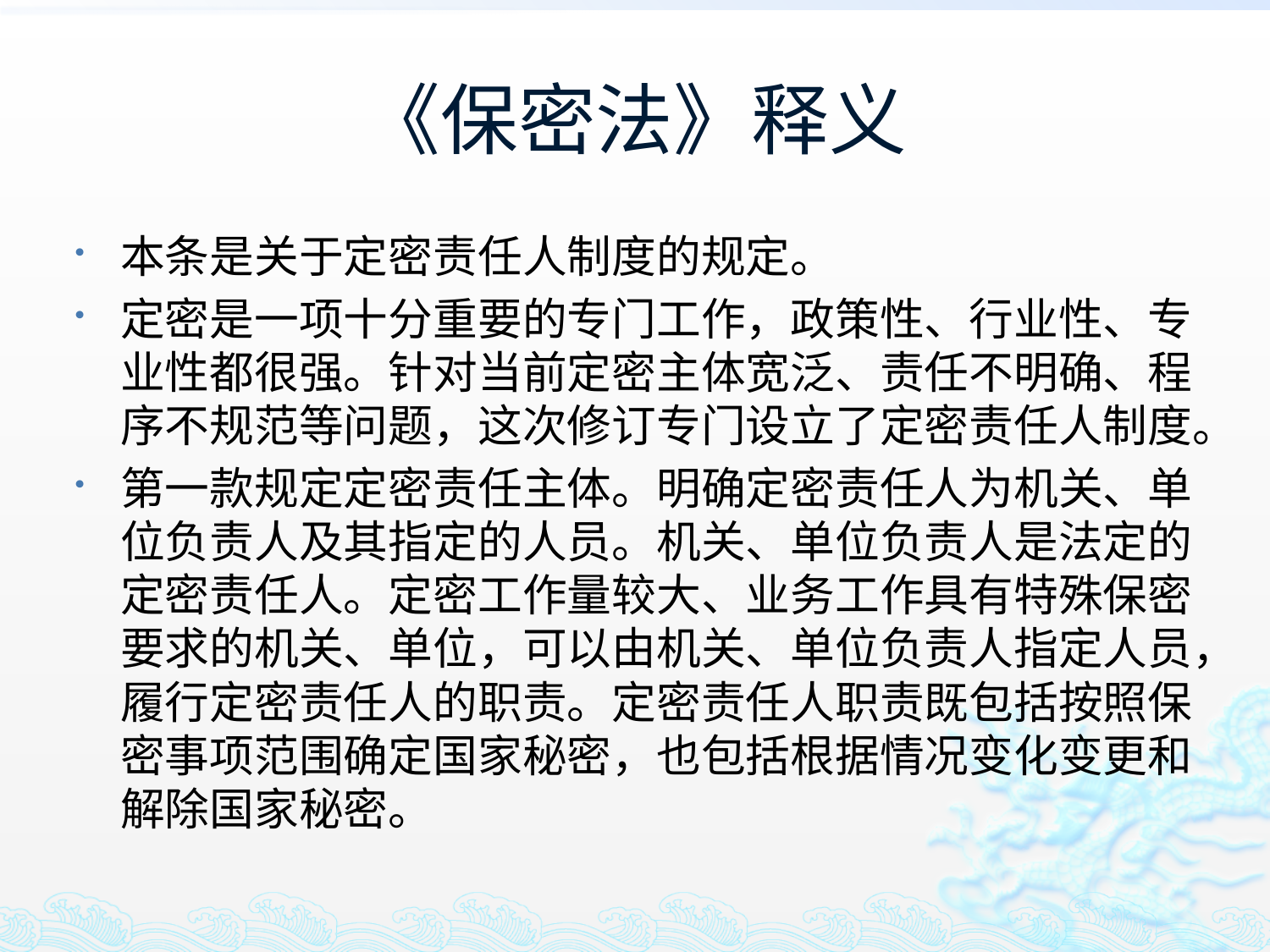

# 《保密法》释义
本条是关于定密责任人制度的规定。
定密是一项十分重要的专门工作，政策性、行业性、专业性都很强。针对当前定密主体宽泛、责任不明确、程序不规范等问题，这次修订专门设立了定密责任人制度。
第一款规定定密责任主体。明确定密责任人为机关、单位负责人及其指定的人员。机关、单位负责人是法定的定密责任人。定密工作量较大、业务工作具有特殊保密要求的机关、单位，可以由机关、单位负责人指定人员，履行定密责任人的职责。定密责任人职责既包括按照保密事项范围确定国家秘密，也包括根据情况变化变更和解除国家秘密。